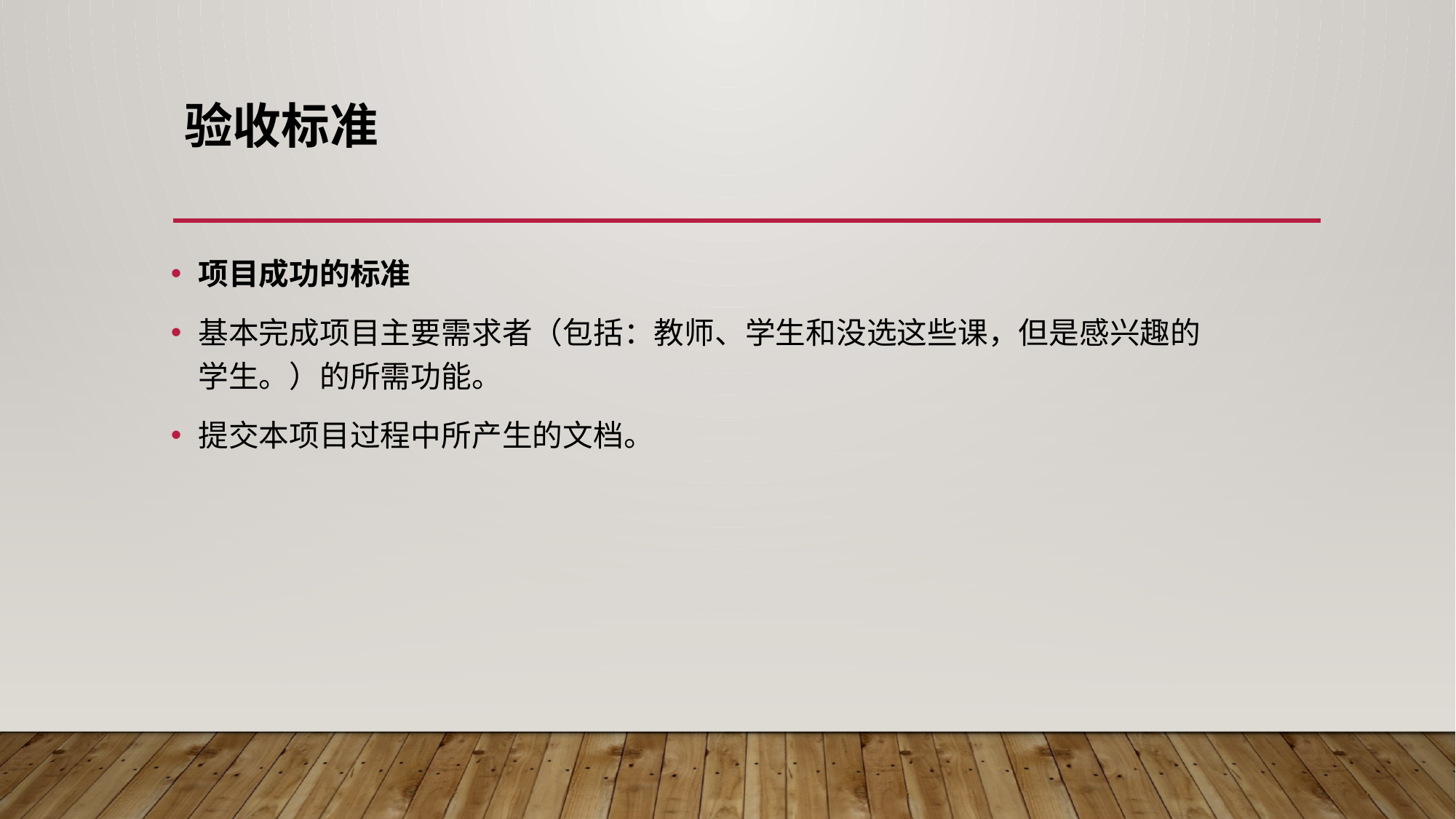

# 验收标准
项目成功的标准
基本完成项目主要需求者（包括：教师、学生和没选这些课，但是感兴趣的学生。）的所需功能。
提交本项目过程中所产生的文档。